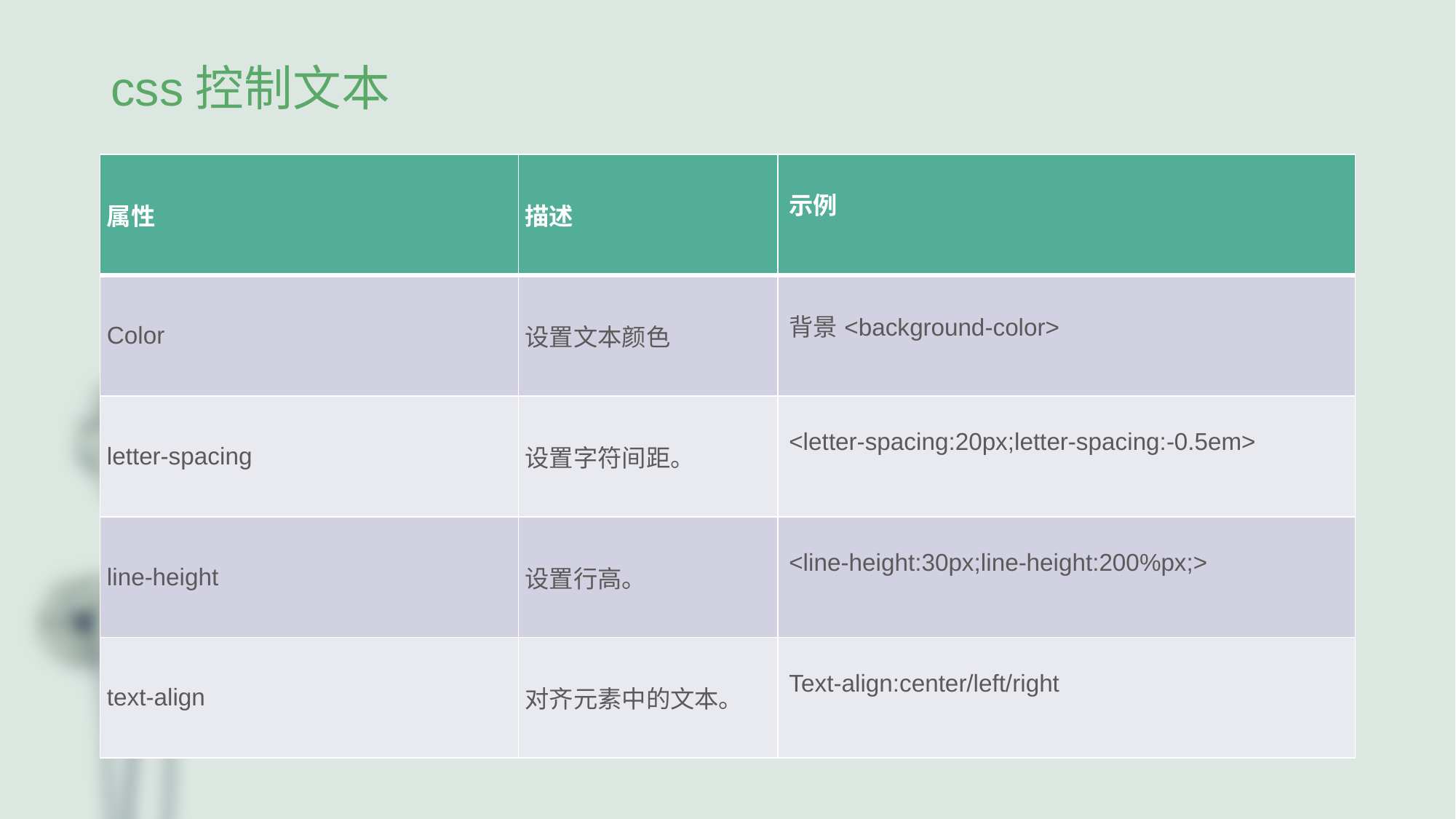

# css控制文本
| 属性 | 描述 | 示例 |
| --- | --- | --- |
| Color | 设置文本颜色 | 背景<background-color> |
| letter-spacing | 设置字符间距。 | <letter-spacing:20px;letter-spacing:-0.5em> |
| line-height | 设置行高。 | <line-height:30px;line-height:200%px;> |
| text-align | 对齐元素中的文本。 | Text-align:center/left/right |